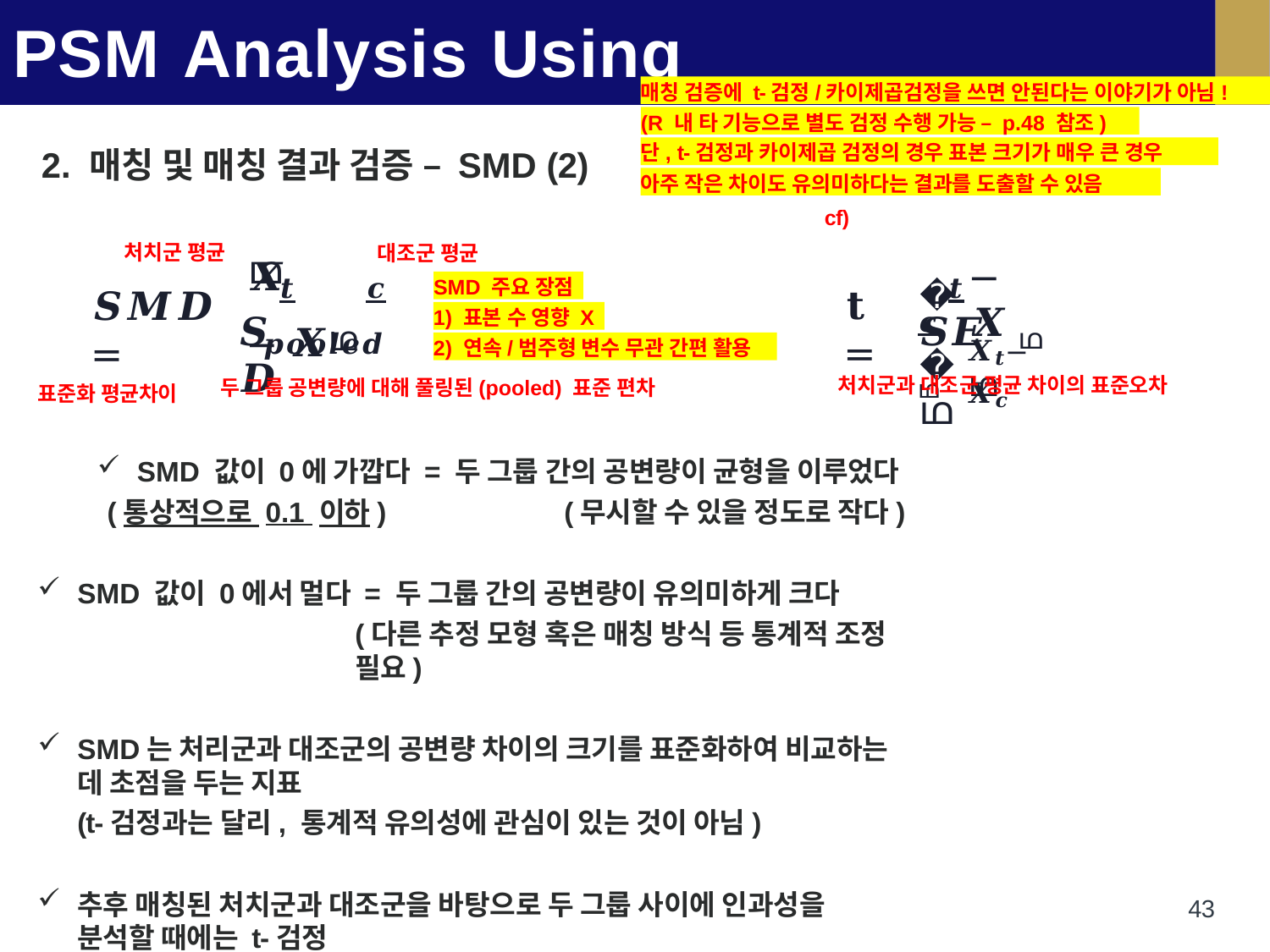

# PSM Analysis Using R
매칭 검증에 t-검정/카이제곱검정을 쓰면 안된다는 이야기가 아님!
(R 내 타 기능으로 별도 검정 수행 가능 – p.48 참조)
단, t-검정과 카이제곱 검정의 경우 표본 크기가 매우 큰 경우
2. 매칭 및 매칭 결과 검증 – SMD (2)
아주 작은 차이도 유의미하다는 결과를 도출할 수 있음
cf)
처치군 평균
대조군 평균
𝑿ഥ
ഥ
− 𝑿ഥ
𝑿	− 𝑿ഥ
	𝒕	𝒄
	𝒕	𝒄
𝒑𝒐𝒐𝒍𝒆𝒅
𝑺𝑴𝑫 =
표준화 평균차이
SMD 주요 장점
𝐭 =
1) 표본 수 영향 X
𝑺𝑬ഥ
𝑺𝑫
ഥ
𝑿𝒕−𝑿𝒄
2) 연속/범주형 변수 무관 간편 활용
처치군과 대조군 평균 차이의 표준오차
두 그룹 공변량에 대해 풀링된(pooled) 표준 편차
SMD 값이 0에 가깝다 = 두 그룹 간의 공변량이 균형을 이루었다
(통상적으로 0.1 이하)	(무시할 수 있을 정도로 작다)
SMD 값이 0에서 멀다 = 두 그룹 간의 공변량이 유의미하게 크다
(다른 추정 모형 혹은 매칭 방식 등 통계적 조정 필요)
SMD는 처리군과 대조군의 공변량 차이의 크기를 표준화하여 비교하는 데 초점을 두는 지표
(t-검정과는 달리, 통계적 유의성에 관심이 있는 것이 아님)
추후 매칭된 처치군과 대조군을 바탕으로 두 그룹 사이에 인과성을 분석할 때에는 t-검정
등을 활용함 (통계적 유의성에 관심)
43